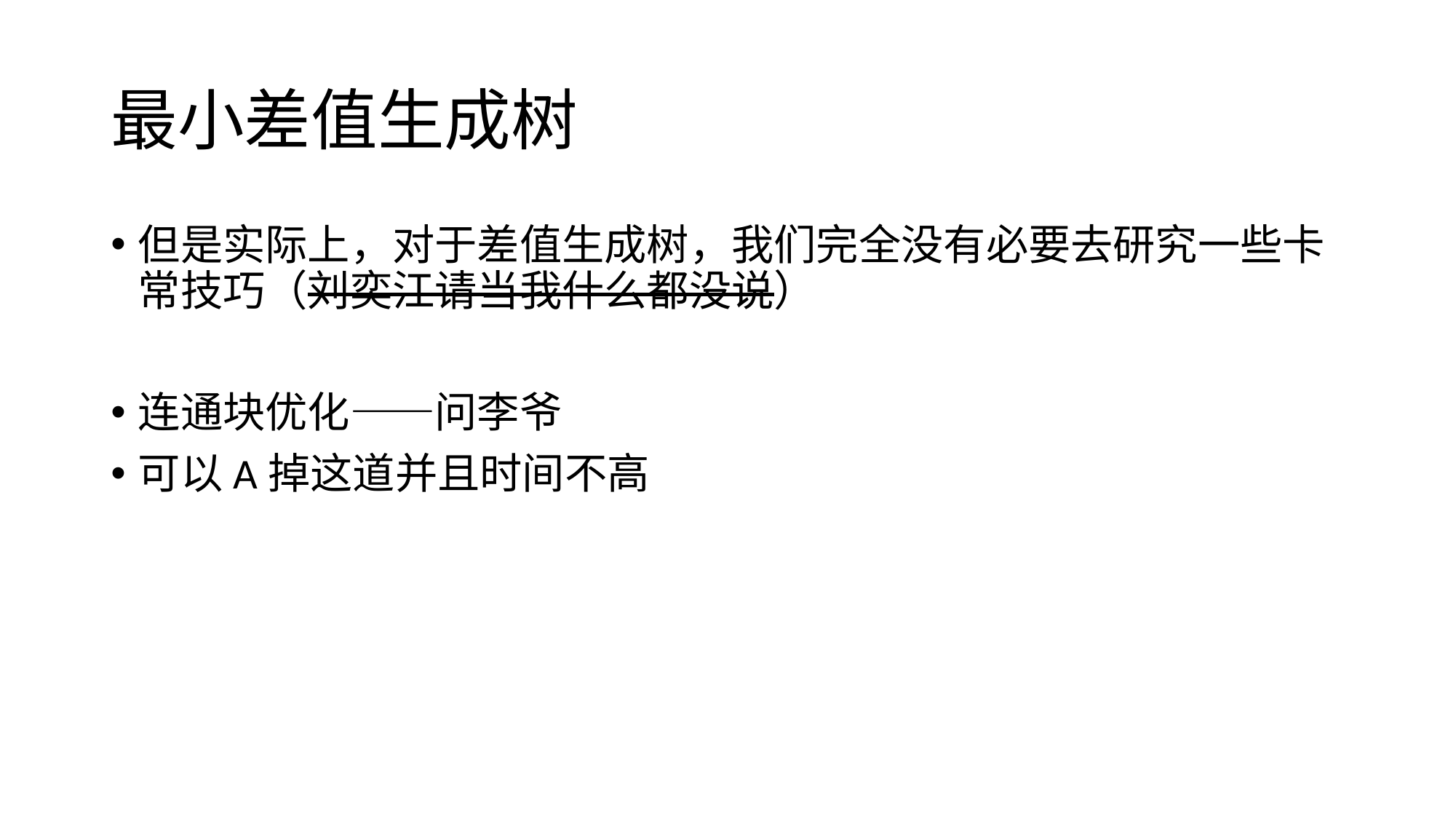

# 最小差值生成树
但是实际上，对于差值生成树，我们完全没有必要去研究一些卡常技巧（刘奕江请当我什么都没说）

连通块优化——问李爷
可以A掉这道并且时间不高